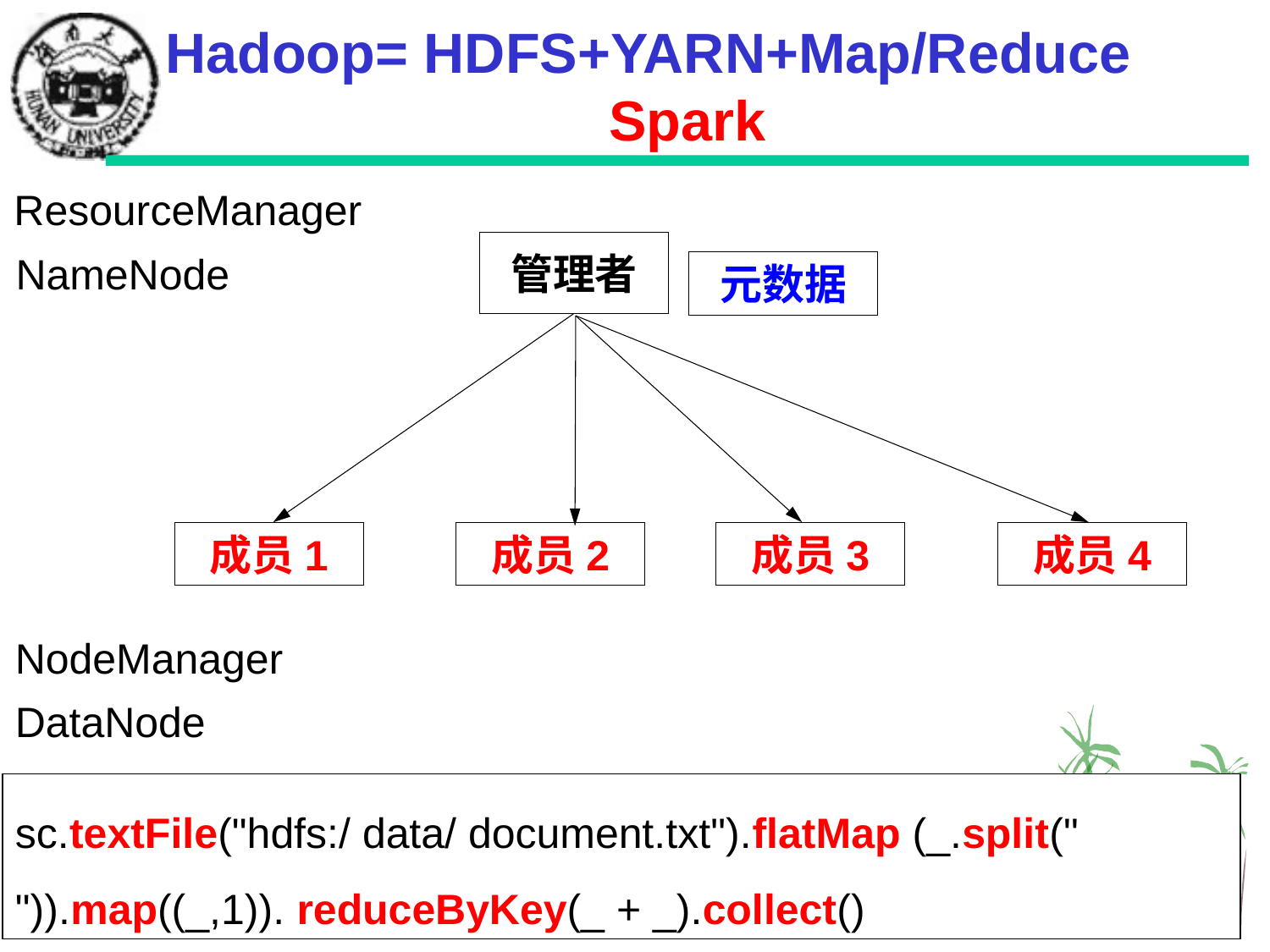

# Hadoop= HDFS+YARN+Map/Reduce      Spark
ResourceManager
管理者
NameNode
元数据
成员1
成员2
成员3
成员4
NodeManager
DataNode
sc.textFile("hdfs:/ data/ document.txt").flatMap (_.split(" ")).map((_,1)). reduceByKey(_ + _).collect()